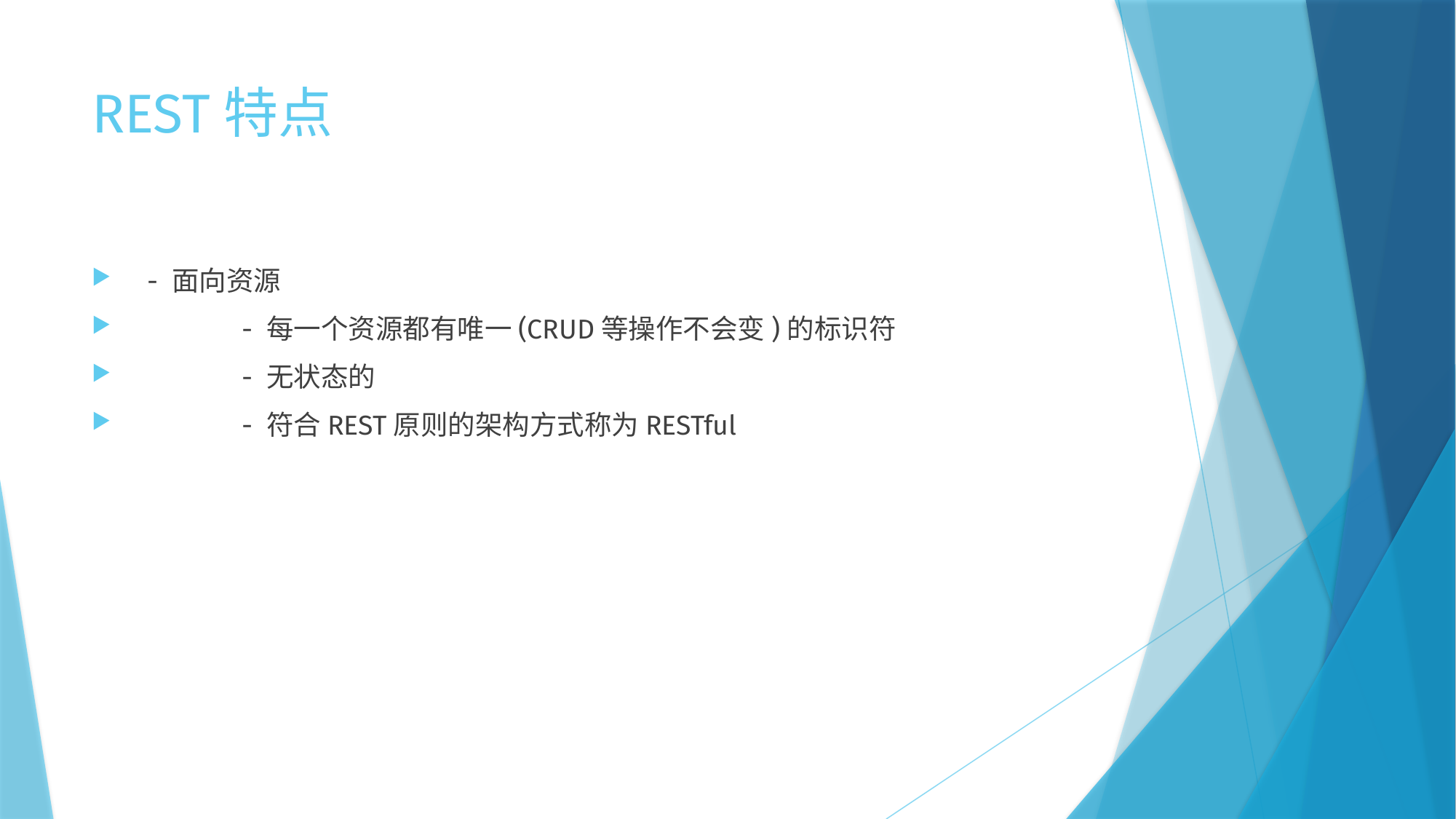

# REST特点
  - 面向资源
	- 每一个资源都有唯一(CRUD等操作不会变)的标识符
	- 无状态的
	- 符合REST原则的架构方式称为RESTful